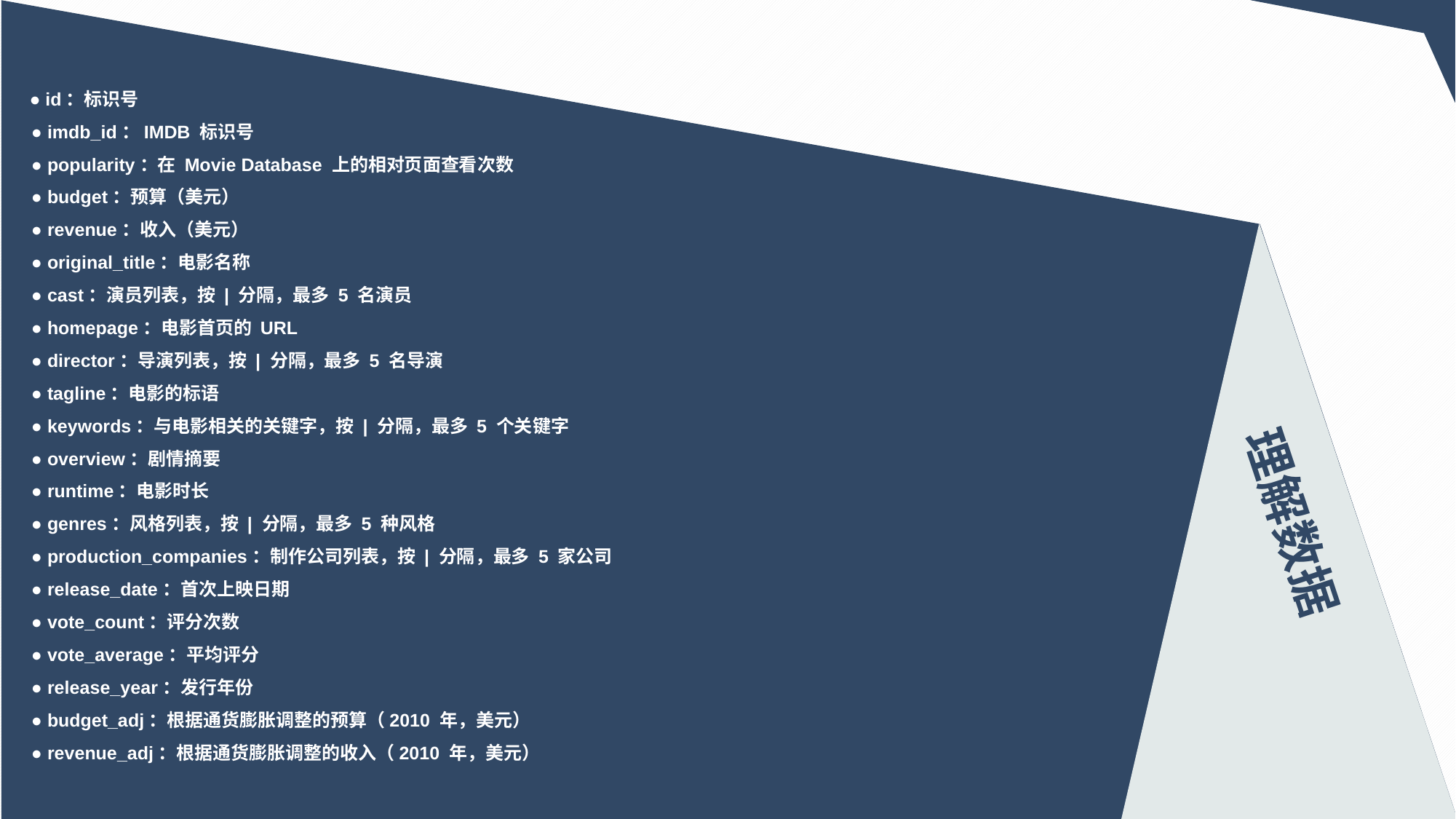

● id：标识号
  ● imdb_id：IMDB 标识号
  ● popularity：在 Movie Database 上的相对页面查看次数
  ● budget：预算（美元）
  ● revenue：收入（美元）
  ● original_title：电影名称
  ● cast：演员列表，按 | 分隔，最多 5 名演员
  ● homepage：电影首页的 URL
  ● director：导演列表，按 | 分隔，最多 5 名导演
  ● tagline：电影的标语
  ● keywords：与电影相关的关键字，按 | 分隔，最多 5 个关键字
  ● overview：剧情摘要
  ● runtime：电影时长
  ● genres：风格列表，按 | 分隔，最多 5 种风格
  ● production_companies：制作公司列表，按 | 分隔，最多 5 家公司
  ● release_date：首次上映日期
  ● vote_count：评分次数
  ● vote_average：平均评分
  ● release_year：发行年份
  ● budget_adj：根据通货膨胀调整的预算（2010 年，美元）
  ● revenue_adj：根据通货膨胀调整的收入（2010 年，美元）

理解数据